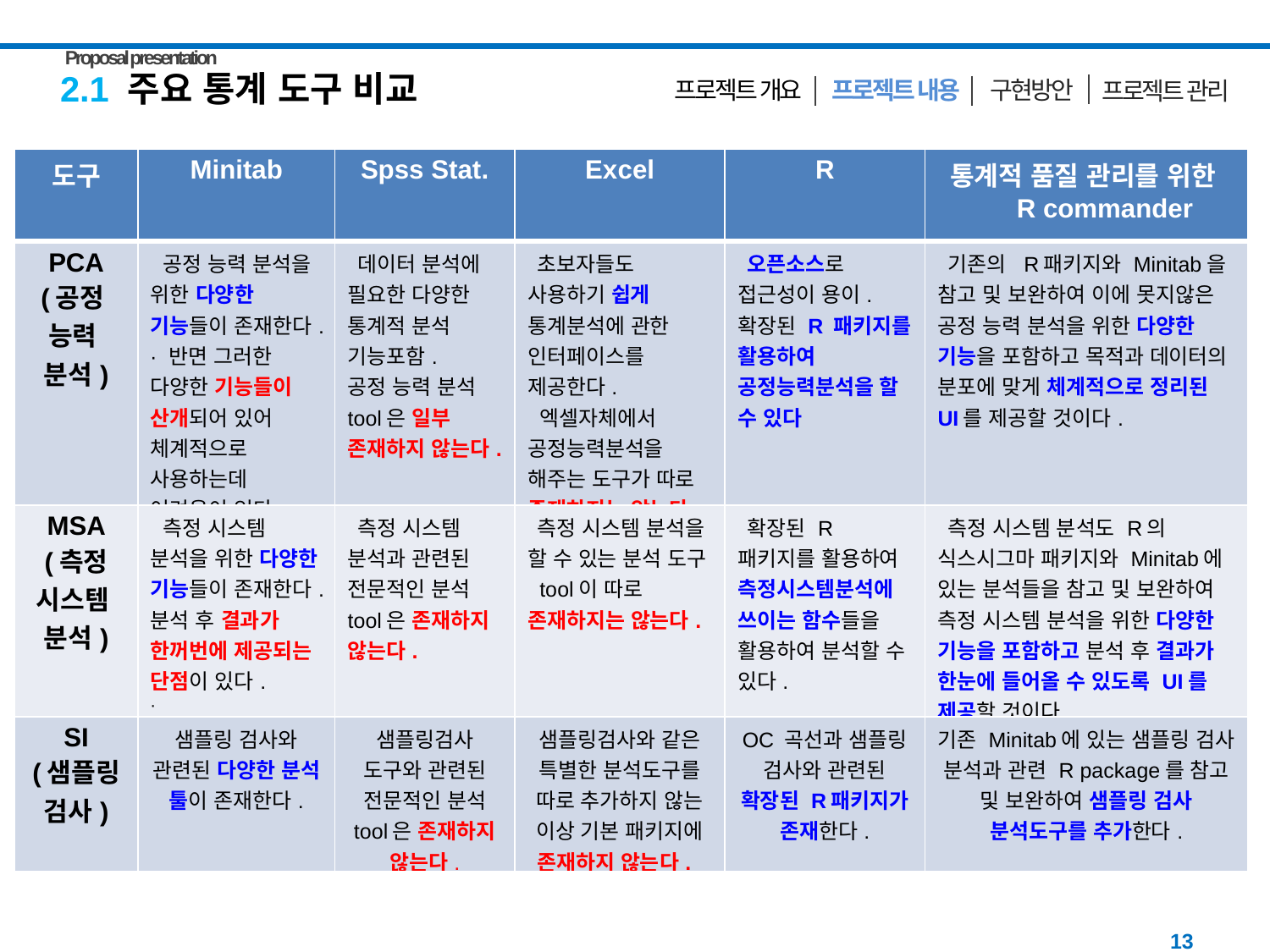

Proposal presentation

2.1 주요 통계 도구 비교
구현방안
 프로젝트 내용
프로젝트 개요
프로젝트 관리

| 도구 | Minitab | Spss Stat. | Excel | R | 통계적 품질 관리를 위한 R commander |
| --- | --- | --- | --- | --- | --- |
| PCA (공정 능력 분석) | 공정 능력 분석을 위한 다양한 기능들이 존재한다. ∙ 반면 그러한 다양한 기능들이 산개되어 있어 체계적으로 사용하는데 어려움이 있다. | 데이터 분석에 필요한 다양한 통계적 분석 기능포함. 공정 능력 분석 tool은 일부 존재하지 않는다. | 초보자들도 사용하기 쉽게 통계분석에 관한 인터페이스를 제공한다. 엑셀자체에서 공정능력분석을 해주는 도구가 따로 존재하지는 않는다. | 오픈소스로 접근성이 용이. 확장된 R 패키지를 활용하여 공정능력분석을 할 수 있다 | 기존의 R패키지와 Minitab을 참고 및 보완하여 이에 못지않은 공정 능력 분석을 위한 다양한 기능을 포함하고 목적과 데이터의 분포에 맞게 체계적으로 정리된 UI를 제공할 것이다. |
| MSA (측정 시스템 분석) | 측정 시스템 분석을 위한 다양한 기능들이 존재한다. 분석 후 결과가 한꺼번에 제공되는 단점이 있다. ∙ | 측정 시스템 분석과 관련된 전문적인 분석 tool은 존재하지 않는다. | 측정 시스템 분석을 할 수 있는 분석 도구 tool이 따로 존재하지는 않는다. | 확장된 R 패키지를 활용하여 측정시스템분석에 쓰이는 함수들을 활용하여 분석할 수 있다. | 측정 시스템 분석도 R의 식스시그마 패키지와 Minitab에 있는 분석들을 참고 및 보완하여 측정 시스템 분석을 위한 다양한 기능을 포함하고 분석 후 결과가 한눈에 들어올 수 있도록 UI를 제공할 것이다. |
| SI (샘플링 검사) | 샘플링 검사와 관련된 다양한 분석 툴이 존재한다. | 샘플링검사 도구와 관련된 전문적인 분석 tool은 존재하지 않는다. | 샘플링검사와 같은 특별한 분석도구를 따로 추가하지 않는 이상 기본 패키지에 존재하지 않는다. | OC 곡선과 샘플링 검사와 관련된 확장된 R패키지가 존재한다. | 기존 Minitab에 있는 샘플링 검사 분석과 관련 R package를 참고 및 보완하여 샘플링 검사 분석도구를 추가한다. |
13